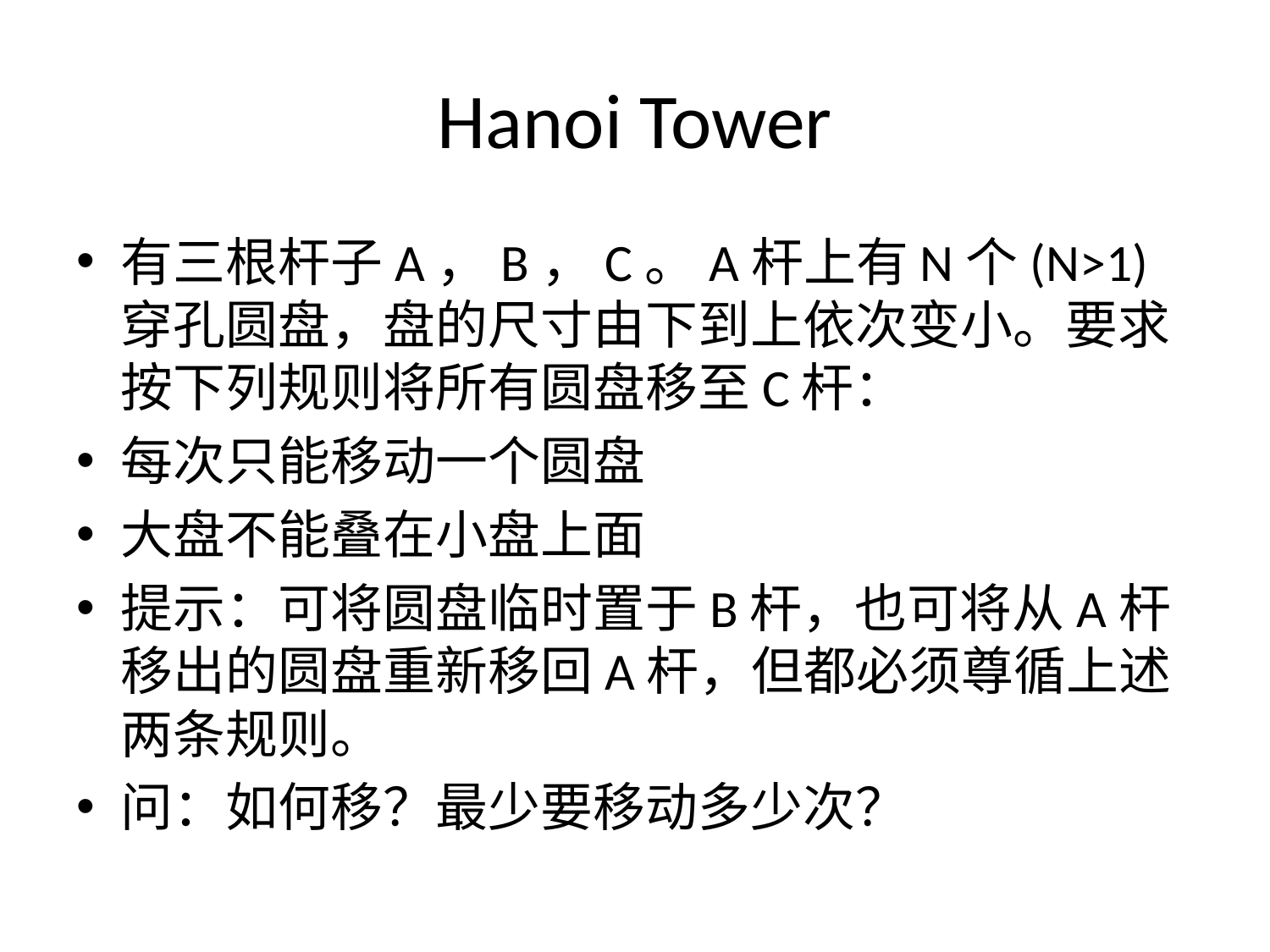

# Hanoi Tower
有三根杆子A，B，C。A杆上有N个(N>1)穿孔圆盘，盘的尺寸由下到上依次变小。要求按下列规则将所有圆盘移至C杆：
每次只能移动一个圆盘
大盘不能叠在小盘上面
提示：可将圆盘临时置于B杆，也可将从A杆移出的圆盘重新移回A杆，但都必须尊循上述两条规则。
问：如何移？最少要移动多少次？